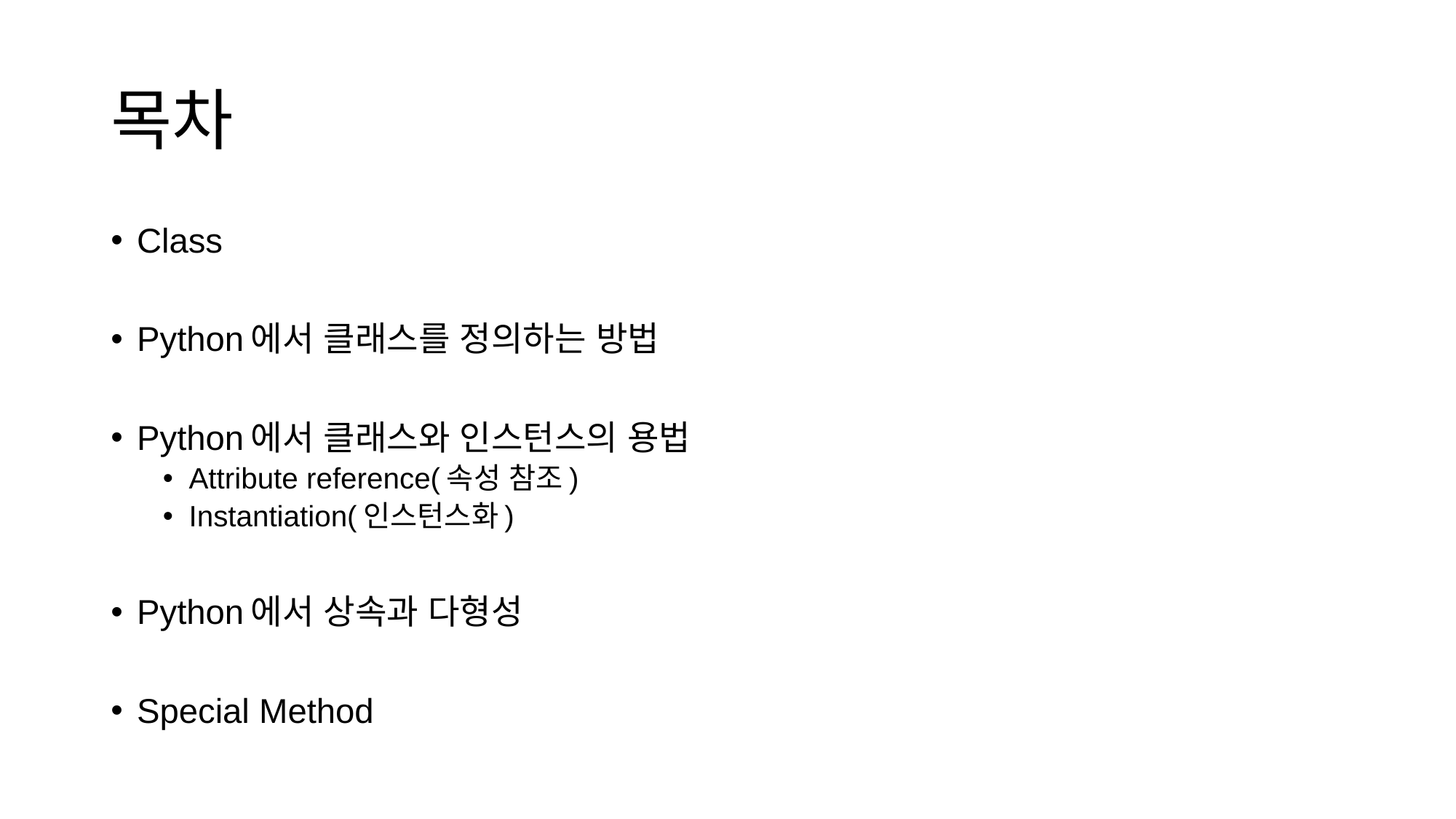

# 목차
Class

Python에서 클래스를 정의하는 방법

Python에서 클래스와 인스턴스의 용법
Attribute reference(속성 참조)
Instantiation(인스턴스화)

Python에서 상속과 다형성

Special Method